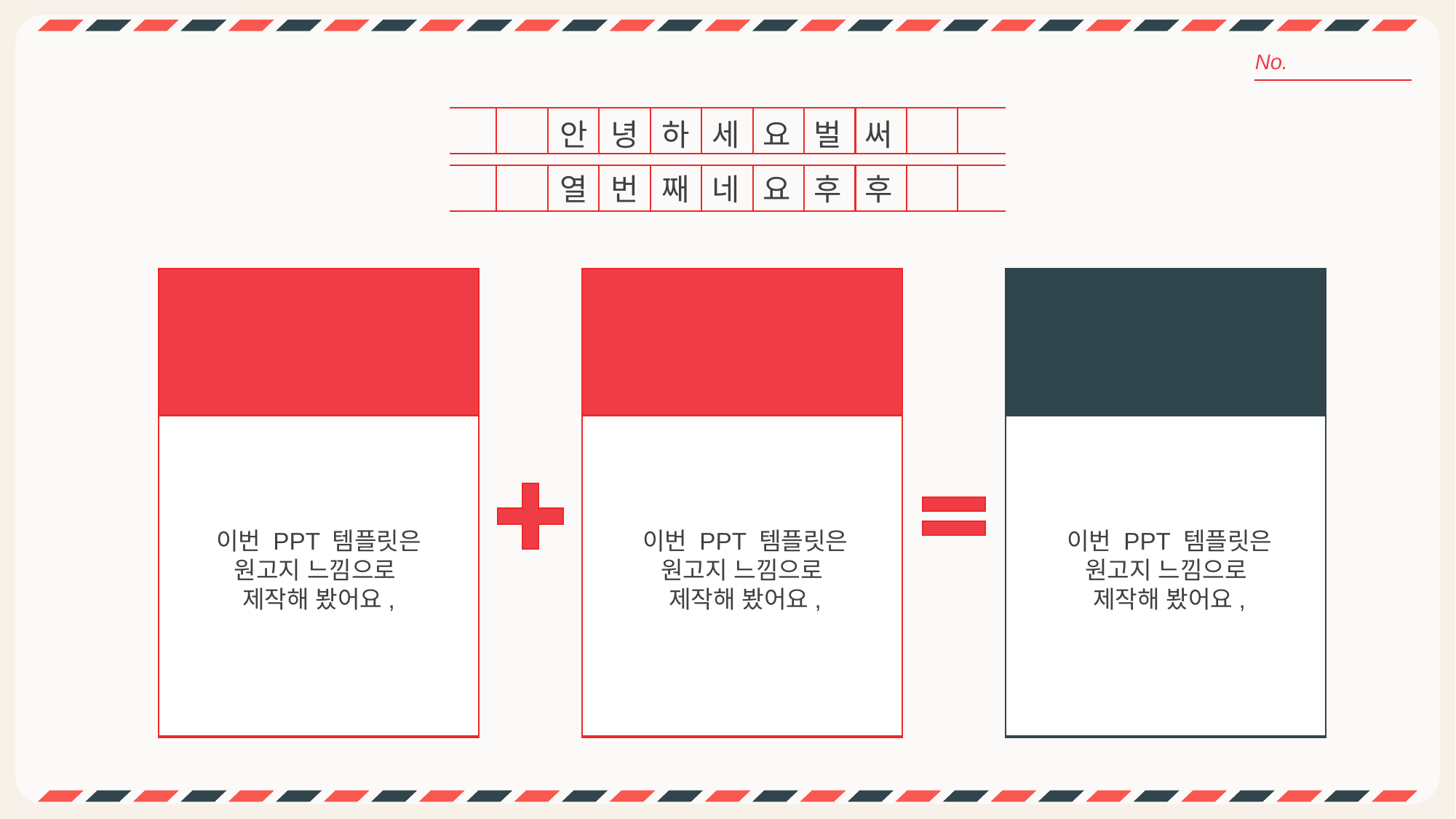

안녕하세요벌써
열번째네요후후

타깃 특징
타깃 특징
타깃 특징

이번 PPT 템플릿은
원고지 느낌으로
제작해 봤어요,
이번 PPT 템플릿은
원고지 느낌으로
제작해 봤어요,
이번 PPT 템플릿은
원고지 느낌으로
제작해 봤어요,